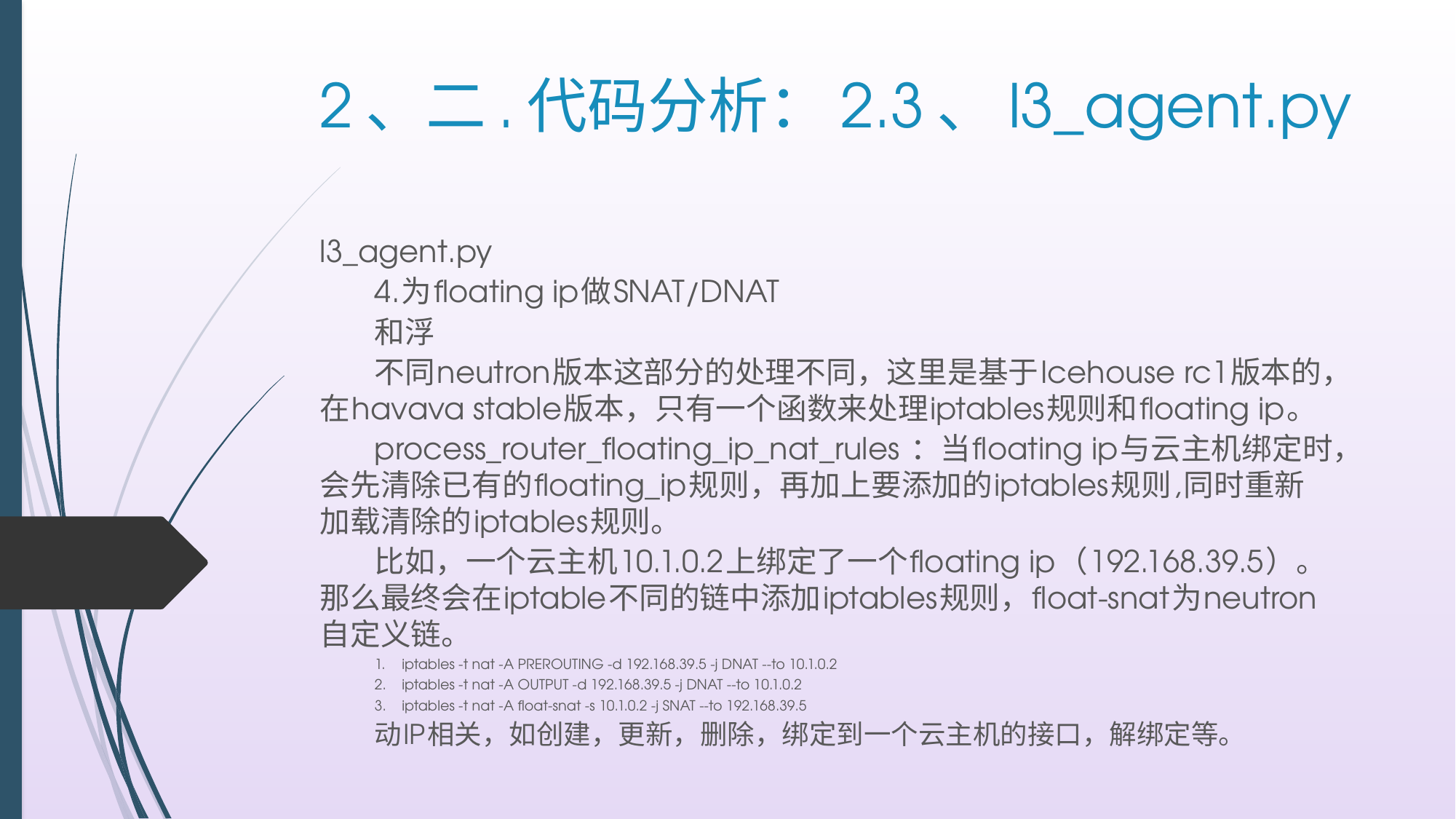

# 2、二.代码分析：2.3、l3_agent.py
l3_agent.py
4.为floating ip做SNAT/DNAT
和浮
不同neutron版本这部分的处理不同，这里是基于Icehouse rc1版本的，在havava stable版本，只有一个函数来处理iptables规则和floating ip。
process_router_floating_ip_nat_rules ：当floating ip与云主机绑定时，会先清除已有的floating_ip规则，再加上要添加的iptables规则,同时重新加载清除的iptables规则。
比如，一个云主机10.1.0.2上绑定了一个floating ip（192.168.39.5）。那么最终会在iptable不同的链中添加iptables规则，float-snat为neutron自定义链。
1.	iptables -t nat -A PREROUTING -d 192.168.39.5 -j DNAT --to 10.1.0.2
2.	iptables -t nat -A OUTPUT -d 192.168.39.5 -j DNAT --to 10.1.0.2
3.	iptables -t nat -A float-snat -s 10.1.0.2 -j SNAT --to 192.168.39.5
动IP相关，如创建，更新，删除，绑定到一个云主机的接口，解绑定等。